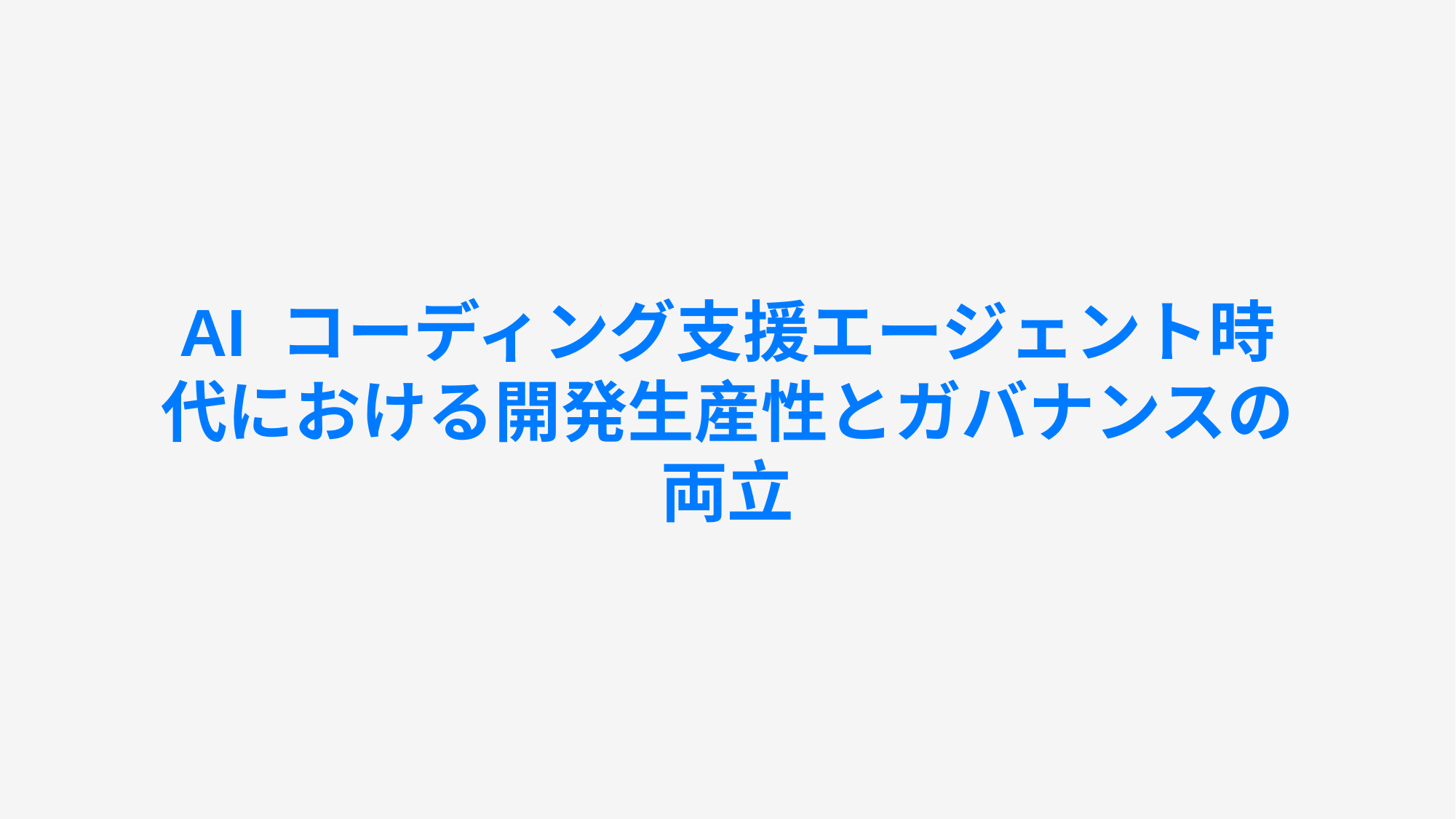

AI コーディング支援エージェント時代における開発生産性とガバナンスの両立